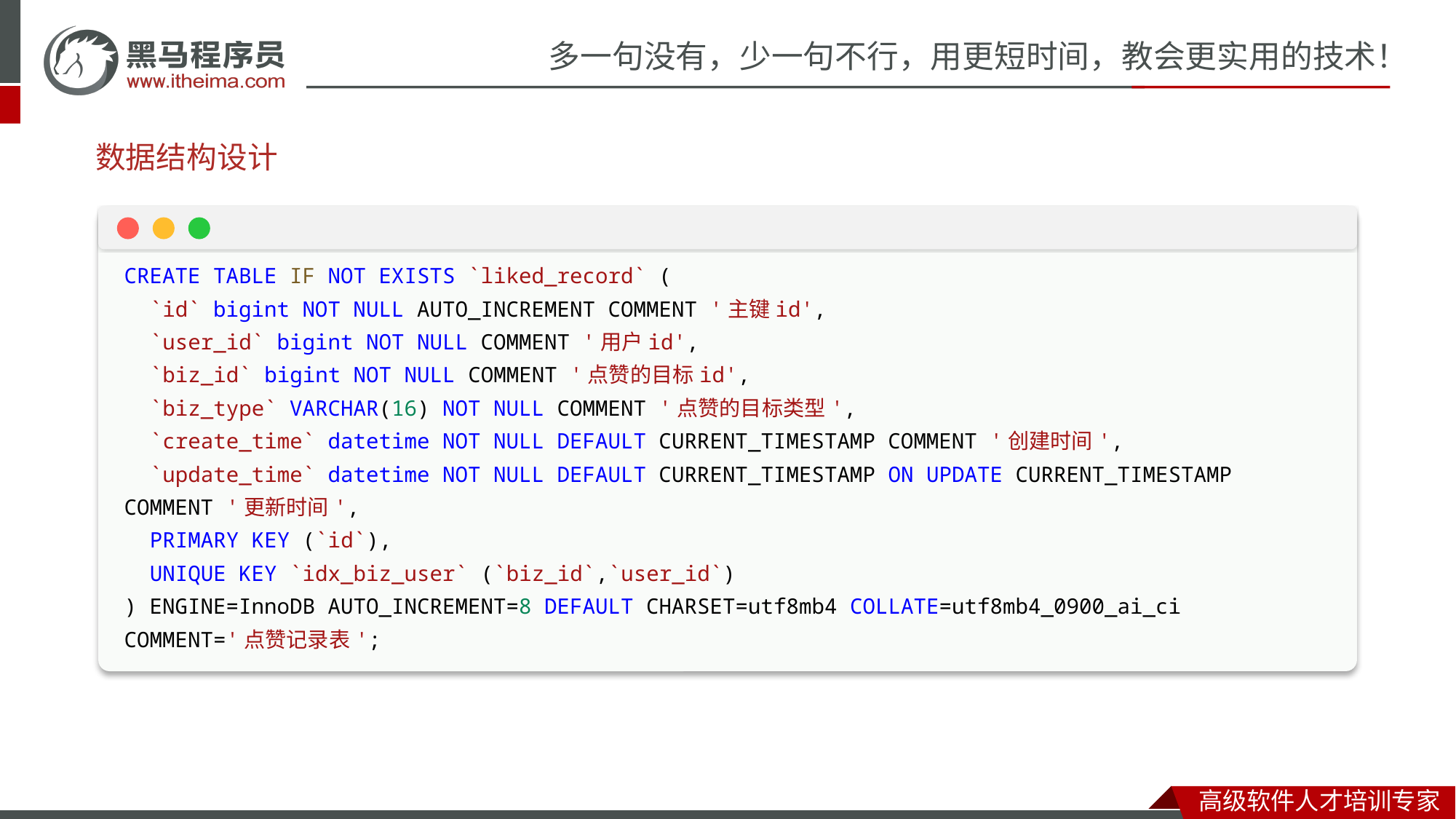

数据结构设计

CREATE TABLE IF NOT EXISTS `liked_record` (
  `id` bigint NOT NULL AUTO_INCREMENT COMMENT '主键id',
  `user_id` bigint NOT NULL COMMENT '用户id',
  `biz_id` bigint NOT NULL COMMENT '点赞的目标id',
  `biz_type` VARCHAR(16) NOT NULL COMMENT '点赞的目标类型',
  `create_time` datetime NOT NULL DEFAULT CURRENT_TIMESTAMP COMMENT '创建时间',
  `update_time` datetime NOT NULL DEFAULT CURRENT_TIMESTAMP ON UPDATE CURRENT_TIMESTAMP COMMENT '更新时间',
  PRIMARY KEY (`id`),
  UNIQUE KEY `idx_biz_user` (`biz_id`,`user_id`)
) ENGINE=InnoDB AUTO_INCREMENT=8 DEFAULT CHARSET=utf8mb4 COLLATE=utf8mb4_0900_ai_ci COMMENT='点赞记录表';